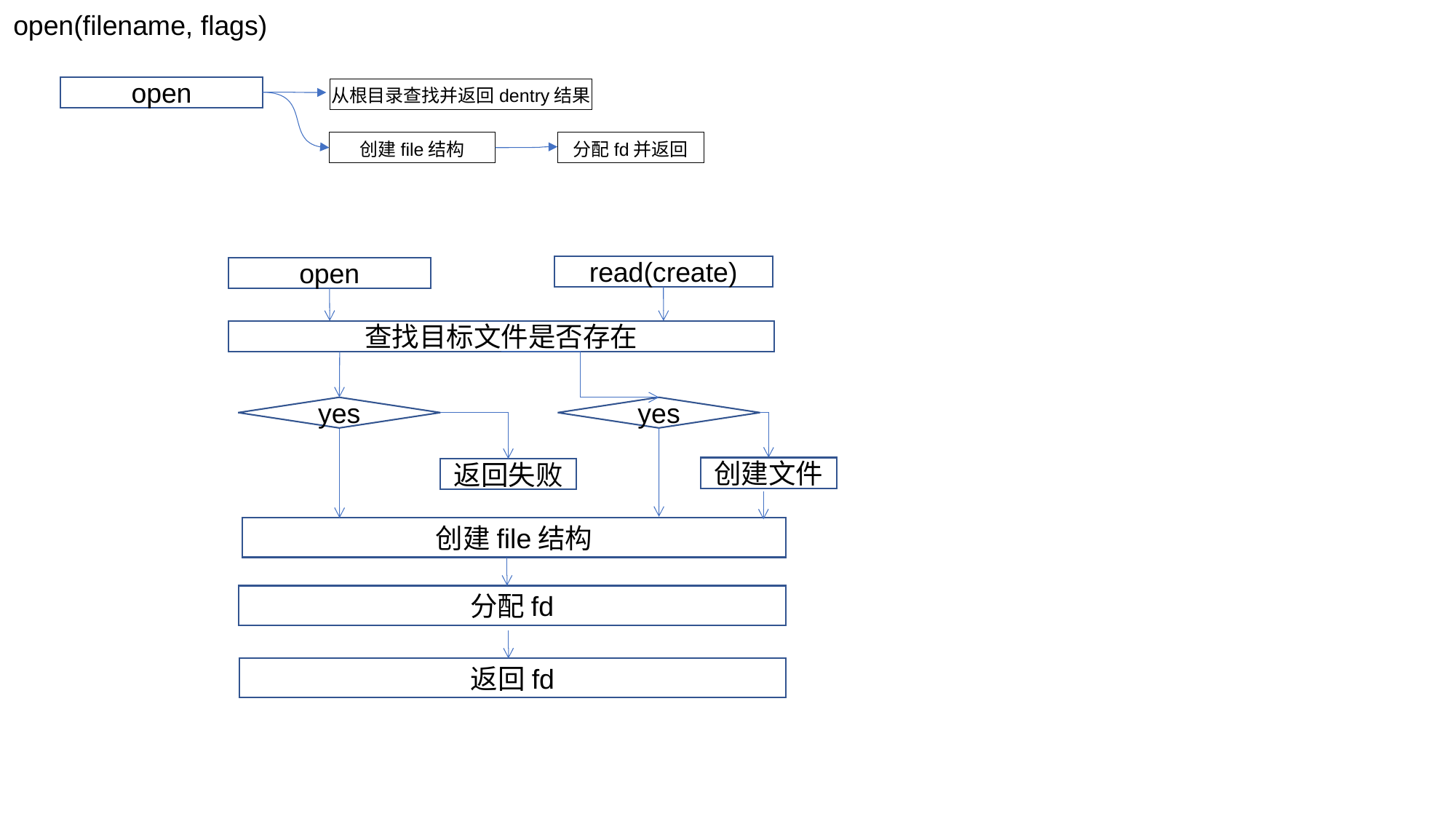

open(filename, flags)
open
从根目录查找并返回dentry结果
创建file结构
分配fd并返回
read(create)
open
查找目标文件是否存在
yes
yes
创建文件
返回失败
创建file结构
分配fd
返回fd